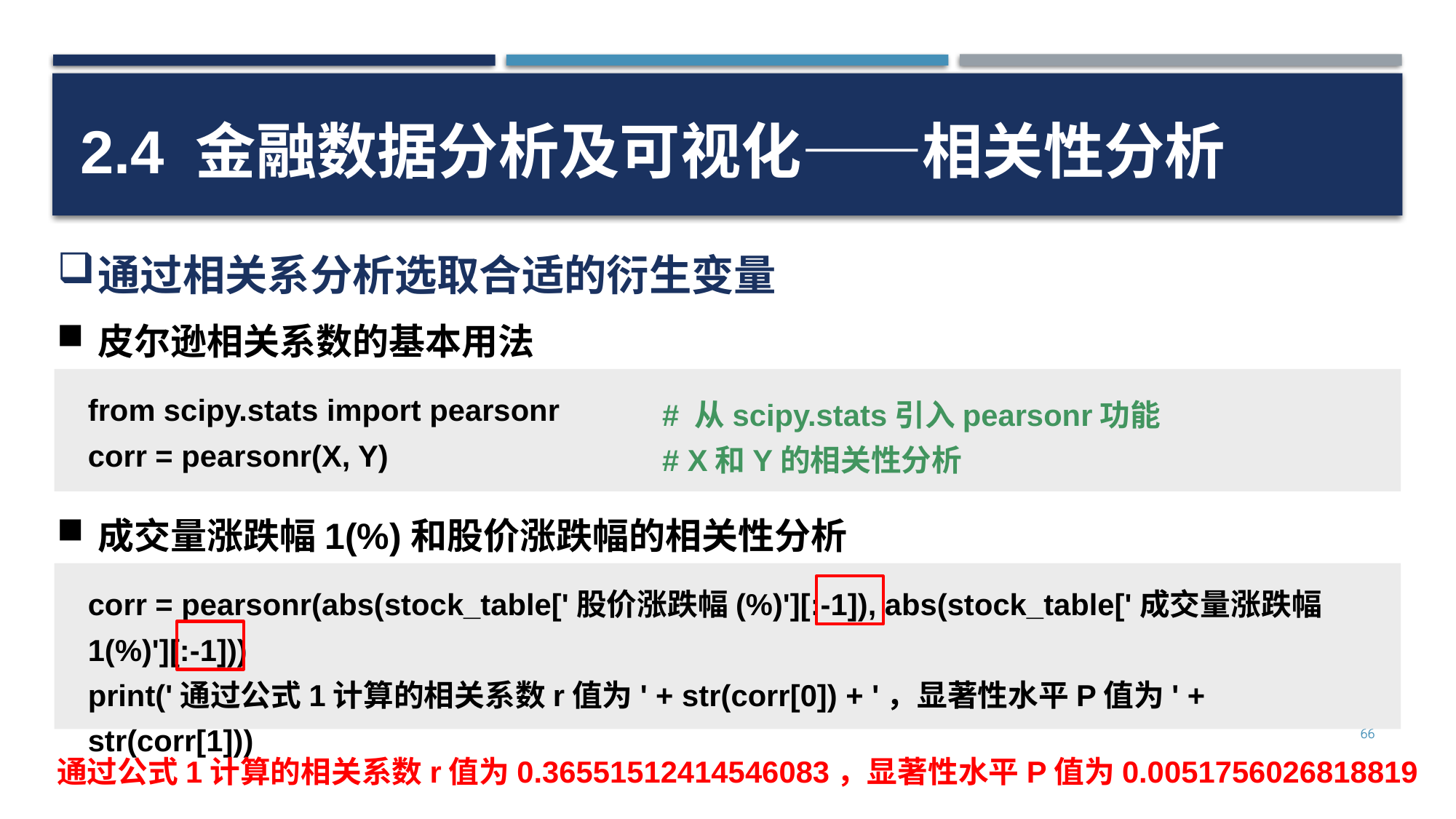

2.4 金融数据分析及可视化——相关性分析
通过相关系分析选取合适的衍生变量
皮尔逊相关系数的基本用法

from scipy.stats import pearsonr
corr = pearsonr(X, Y)
# 从scipy.stats引入pearsonr功能
# X和Y的相关性分析
成交量涨跌幅1(%)和股价涨跌幅的相关性分析

corr = pearsonr(abs(stock_table['股价涨跌幅(%)'][:-1]), abs(stock_table['成交量涨跌幅1(%)'][:-1]))
print('通过公式1计算的相关系数r值为' + str(corr[0]) + '，显著性水平P值为' + str(corr[1]))

66
通过公式1计算的相关系数r值为0.36551512414546083，显著性水平P值为0.0051756026818819